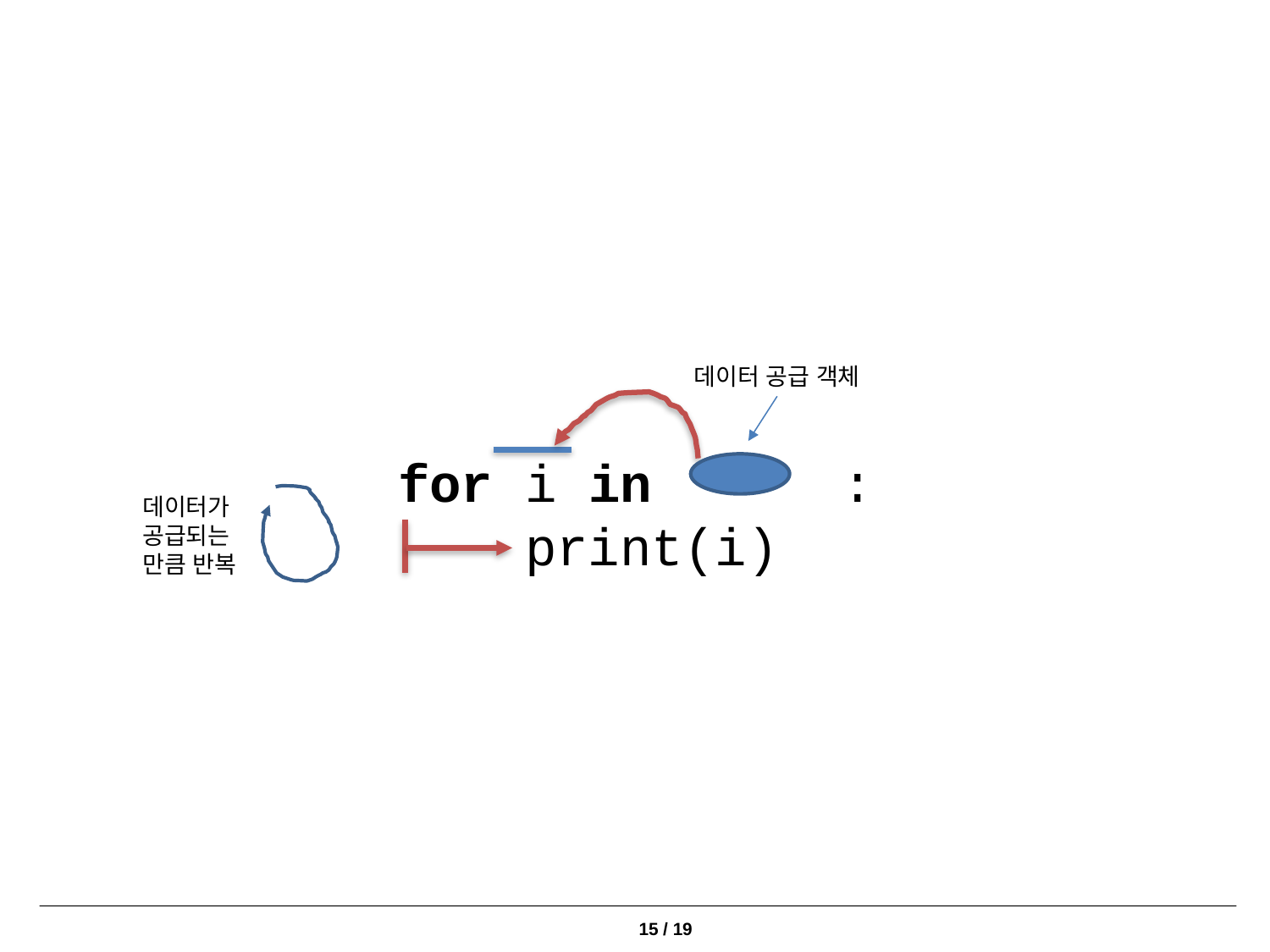

데이터 공급 객체

for i in      :
    print(i)

데이터가
공급되는
만큼 반복